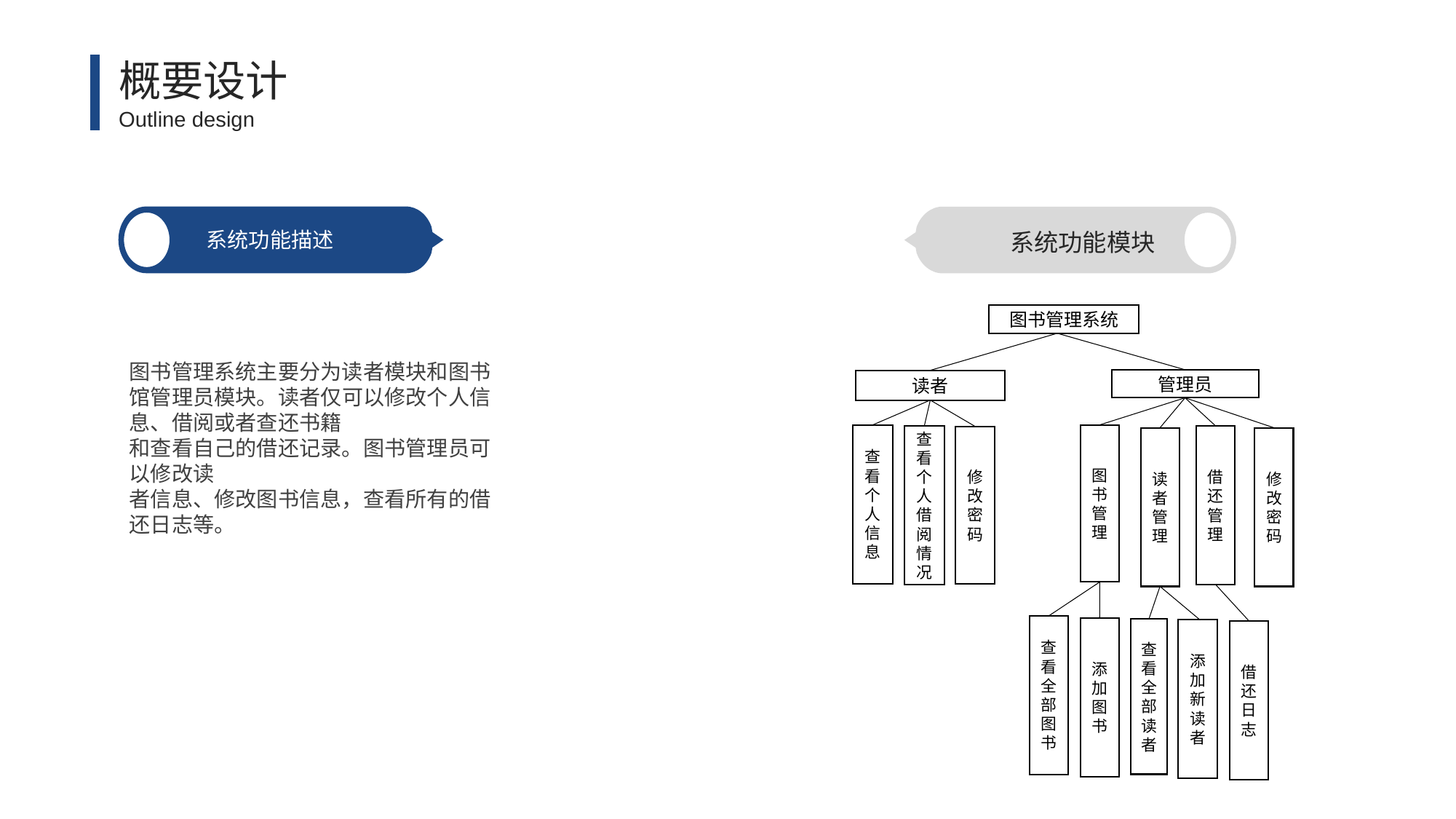

概要设计

Outline design
系统功能描述
系统功能模块

图书管理系统
管理员
读者
查看个人信息
图书管理
查看个人借阅情况
借还管理
修改密码
读者管理
修改密码
查看全部图书
添加图书
查看全部读者
添加新读者
借还日志
图书管理系统主要分为读者模块和图书馆管理员模块。读者仅可以修改个人信息、借阅或者查还书籍
和查看自己的借还记录。图书管理员可以修改读
者信息、修改图书信息，查看所有的借还日志等。